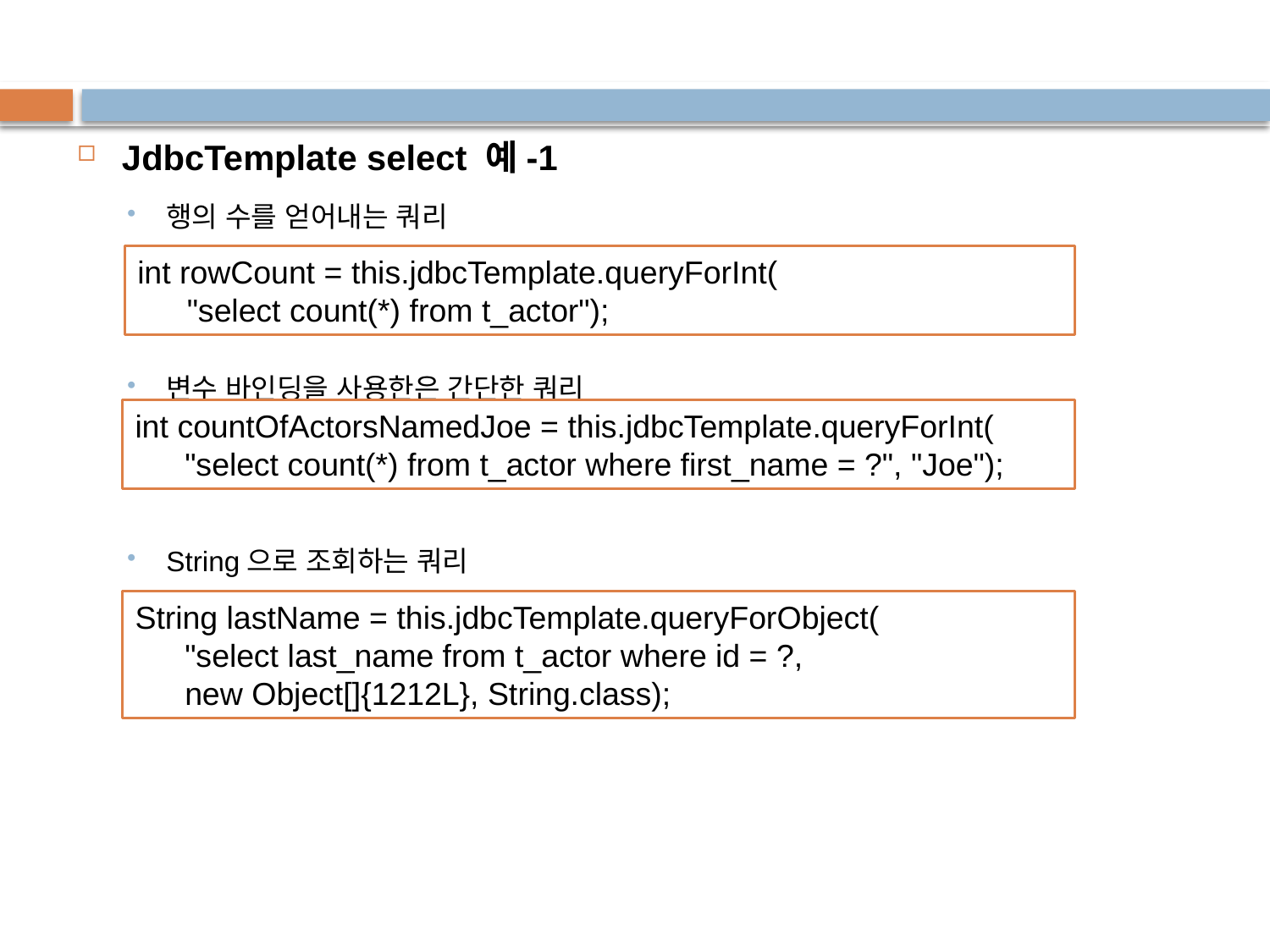

#
JdbcTemplate select 예-1
행의 수를 얻어내는 쿼리

변수 바인딩을 사용한은 간단한 쿼리

String으로 조회하는 쿼리

int rowCount = this.jdbcTemplate.queryForInt(
	"select count(*) from t_actor");
int countOfActorsNamedJoe = this.jdbcTemplate.queryForInt(
	"select count(*) from t_actor where first_name = ?", "Joe");
String lastName = this.jdbcTemplate.queryForObject(
	"select last_name from t_actor where id = ?,
	new Object[]{1212L}, String.class);